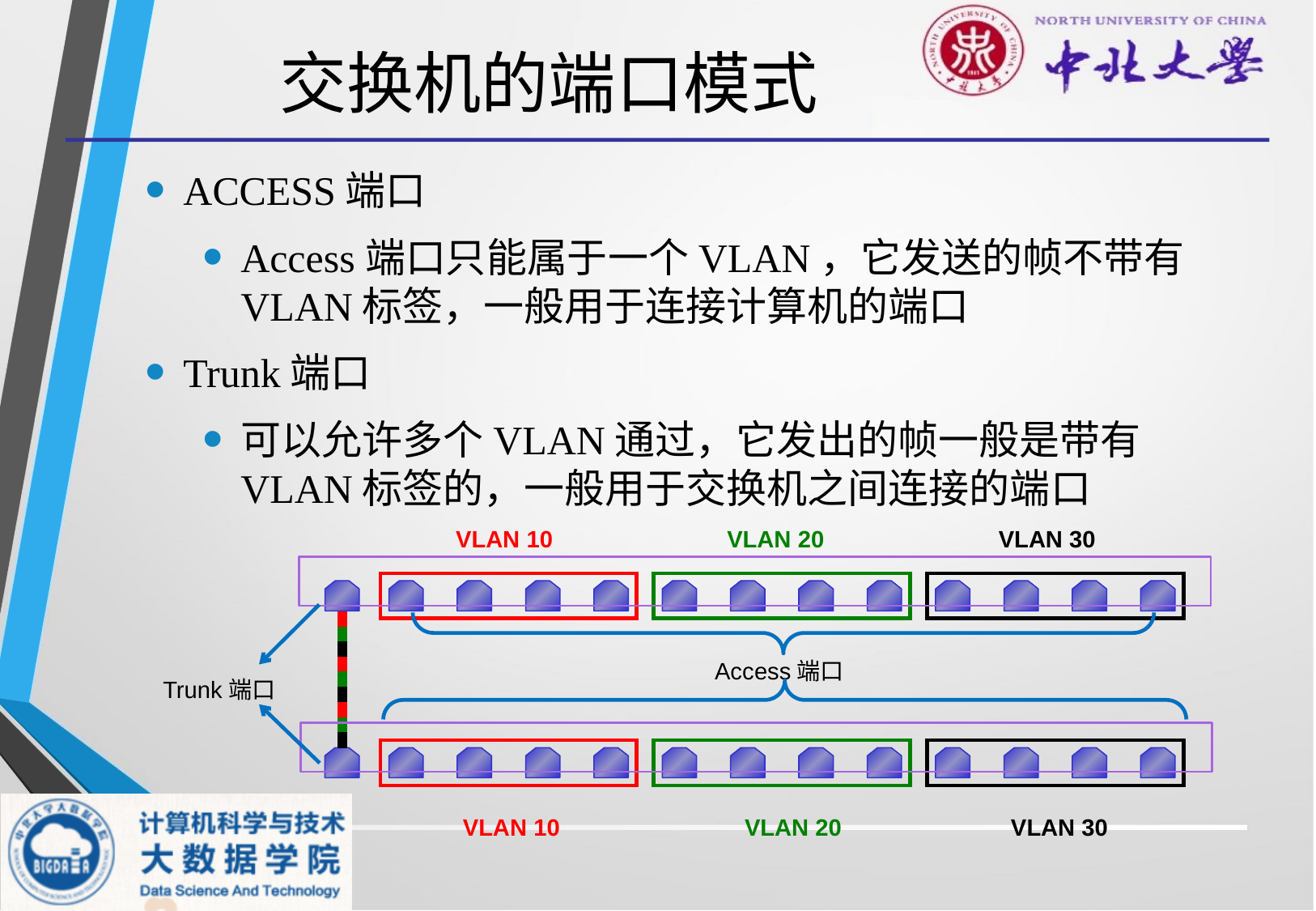

# 交换机的端口模式
ACCESS端口
Access端口只能属于一个VLAN，它发送的帧不带有VLAN标签，一般用于连接计算机的端口
Trunk端口
可以允许多个VLAN通过，它发出的帧一般是带有VLAN标签的，一般用于交换机之间连接的端口
VLAN 10
VLAN 20
VLAN 30

VLAN 10
VLAN 20
VLAN 30
Trunk端口

Access端口
18